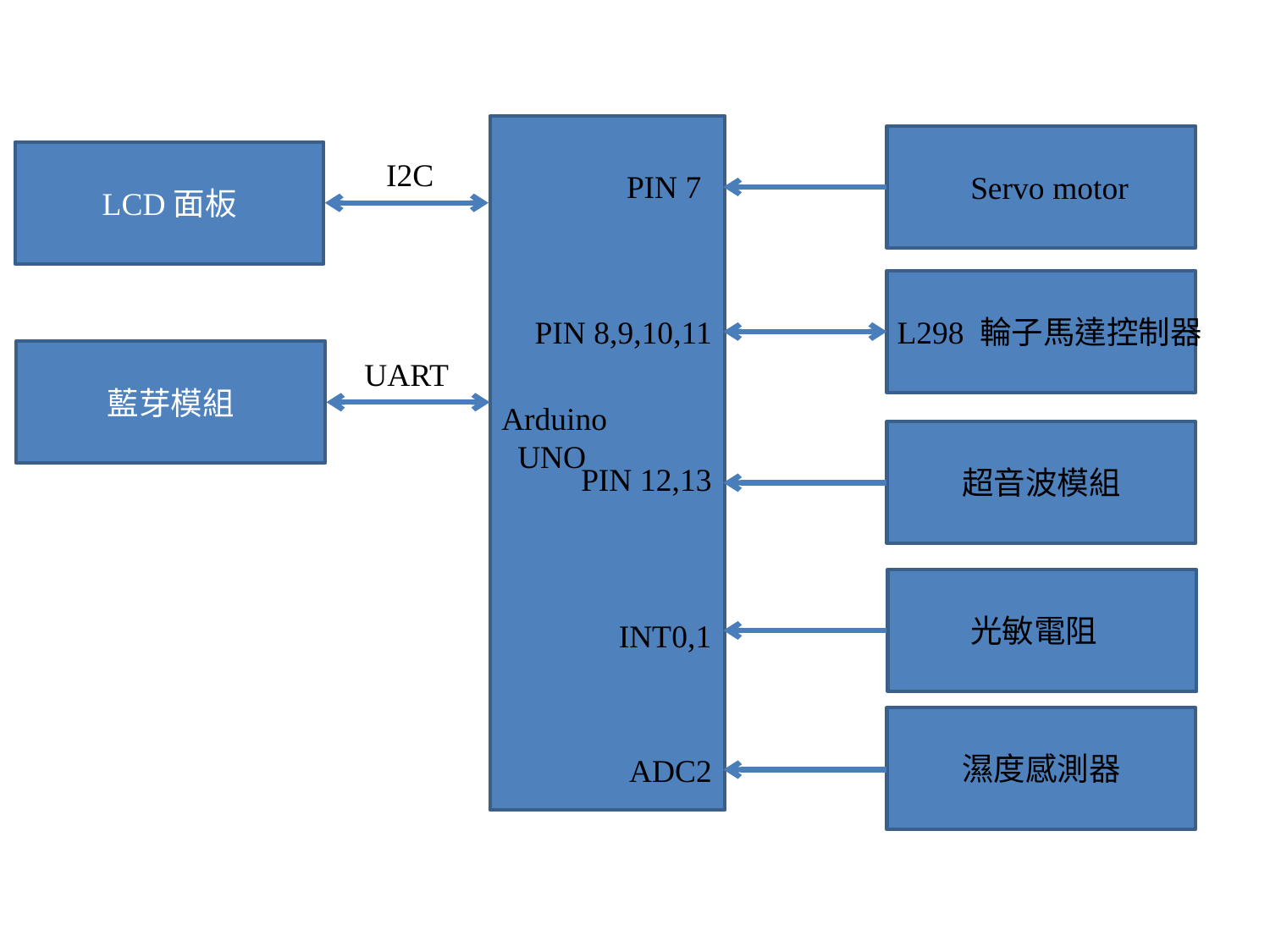

LCD面板
I2C
PIN 7
Servo motor

PIN 8,9,10,11
L298 輪子馬達控制器
藍芽模組
UART
Arduino
  UNO

PIN 12,13

超音波模組

光敏電阻
INT0,1

濕度感測器
ADC2